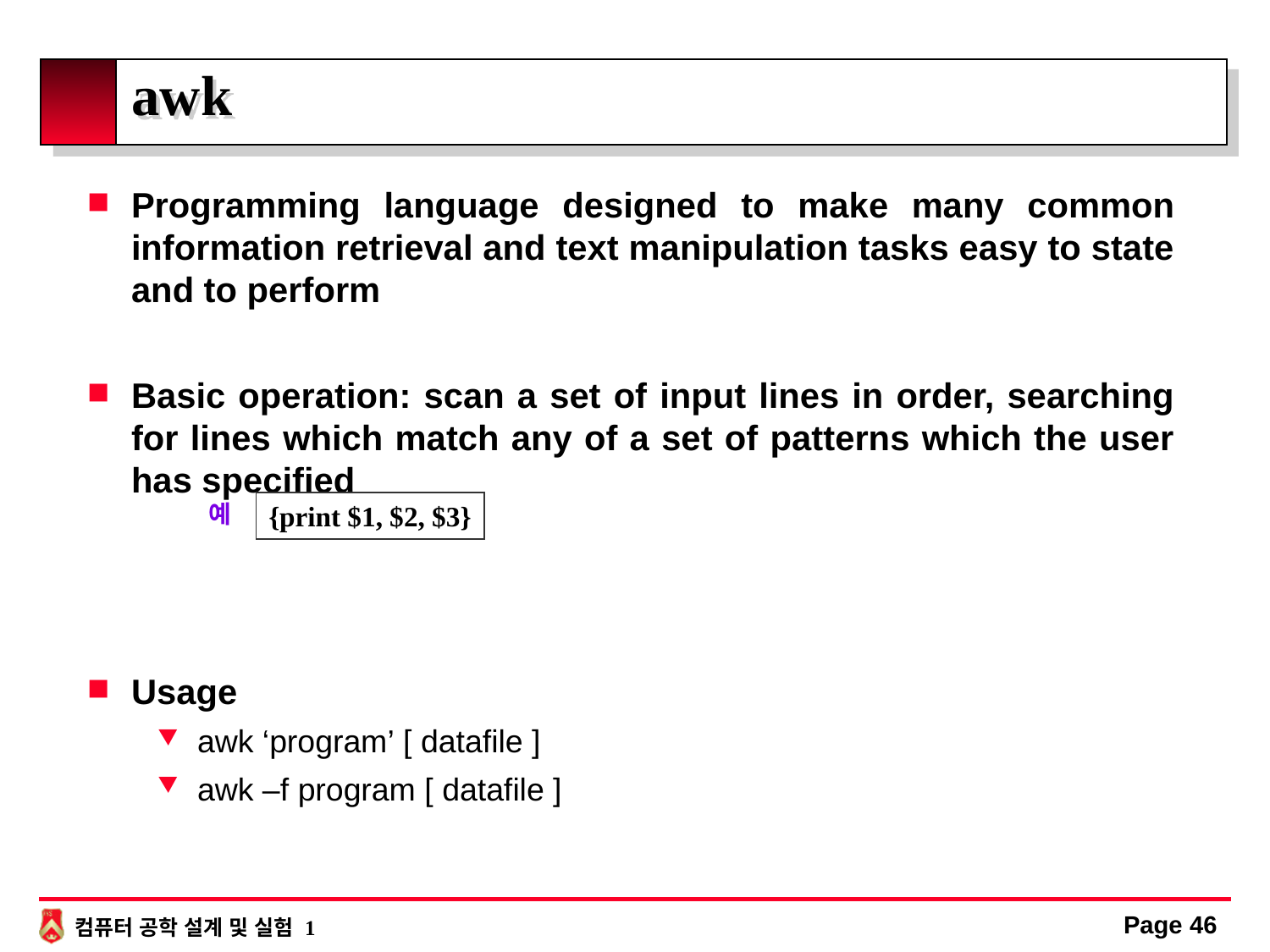

# awk
Programming language designed to make many common information retrieval and text manipulation tasks easy to state and to perform

Basic operation: scan a set of input lines in order, searching for lines which match any of a set of patterns which the user has specified

Usage
awk ‘program’ [ datafile ]
awk –f program [ datafile ]
예
{print $1, $2, $3}
Page 46